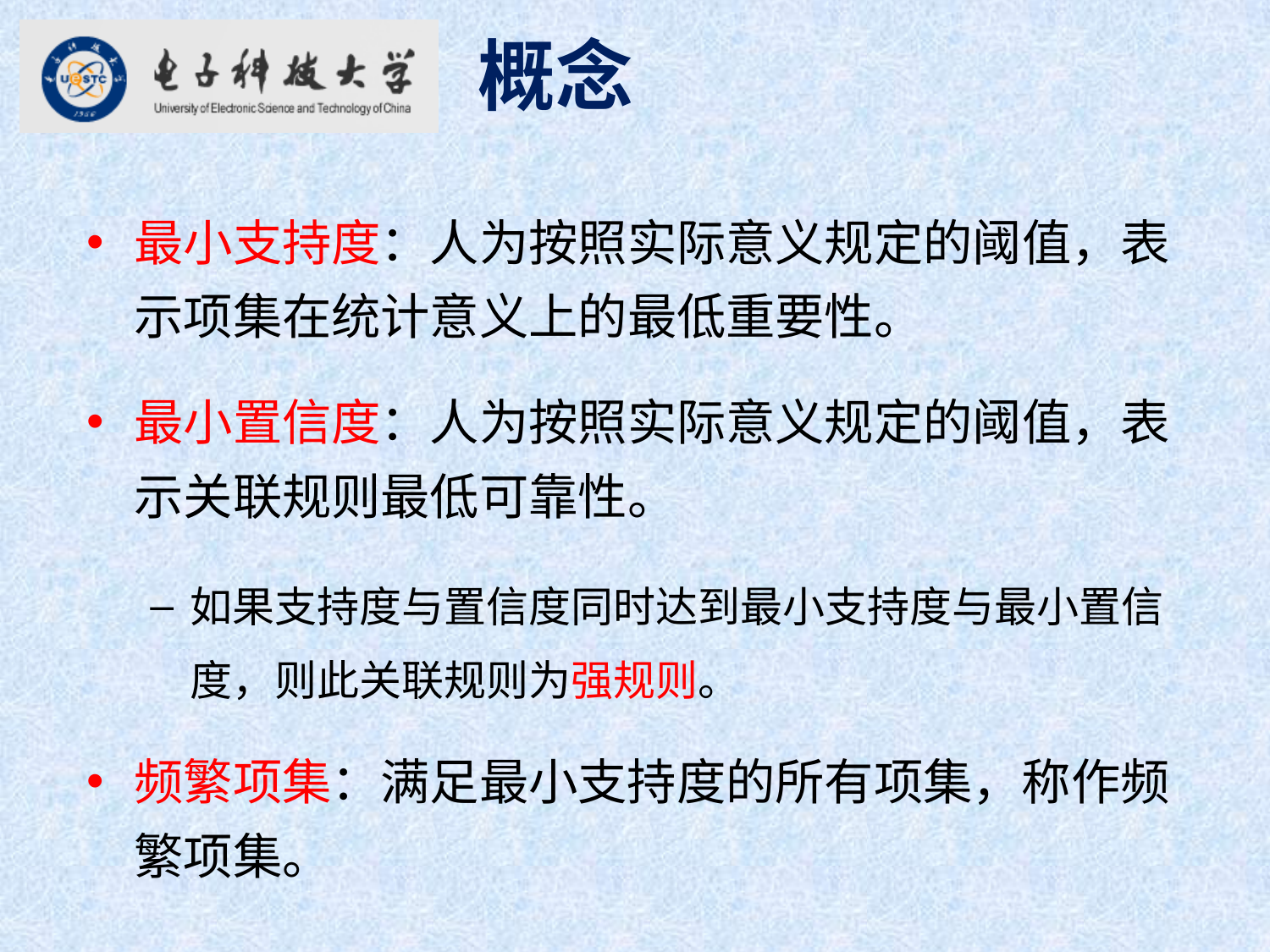

概念
最小支持度：人为按照实际意义规定的阈值，表示项集在统计意义上的最低重要性。
最小置信度：人为按照实际意义规定的阈值，表示关联规则最低可靠性。
如果支持度与置信度同时达到最小支持度与最小置信度，则此关联规则为强规则。
频繁项集：满足最小支持度的所有项集，称作频繁项集。